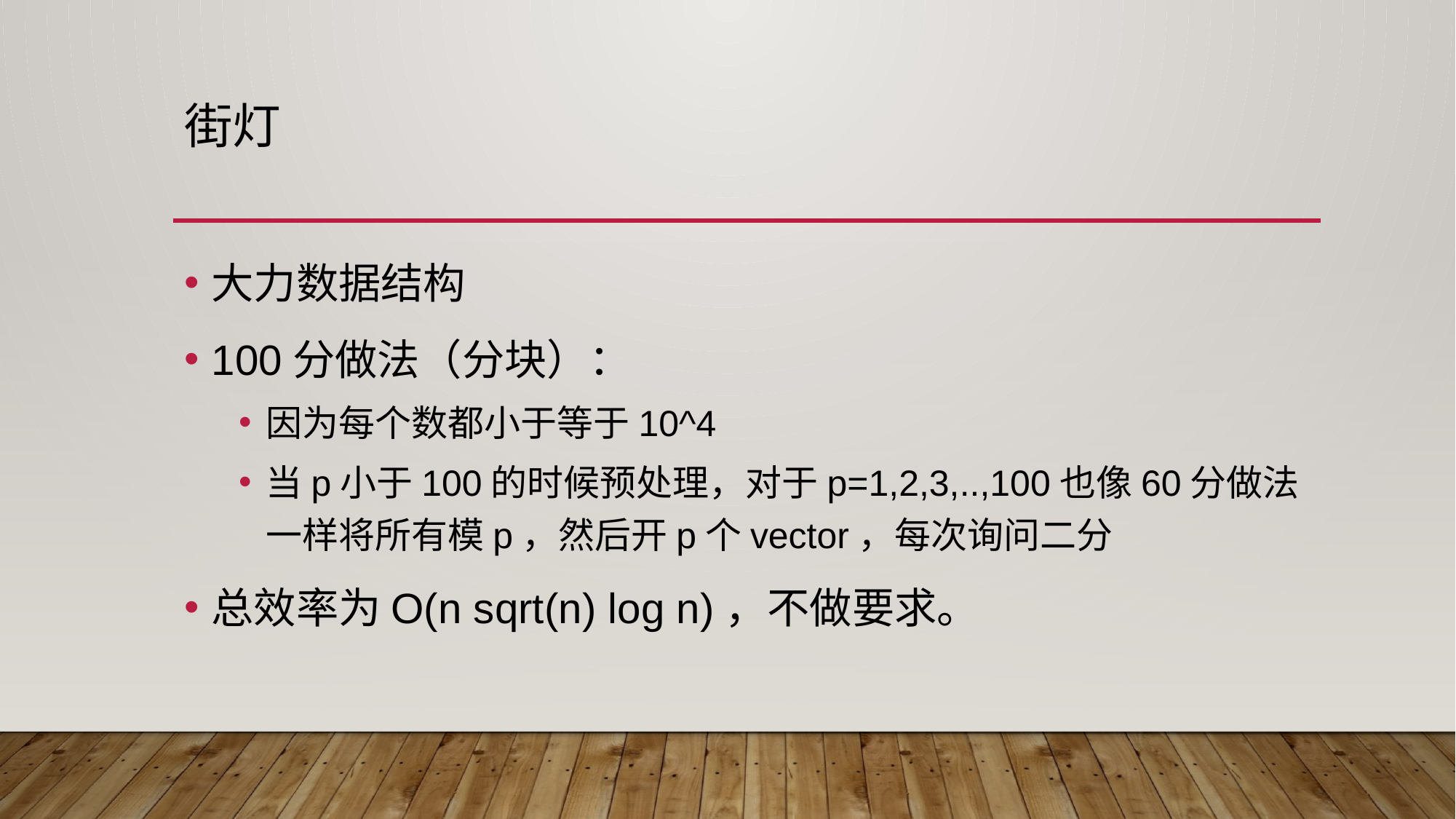

# 街灯
大力数据结构
100分做法（分块）：
因为每个数都小于等于10^4
当p小于100的时候预处理，对于p=1,2,3,..,100也像60分做法一样将所有模p，然后开p个vector，每次询问二分
总效率为O(n sqrt(n) log n)，不做要求。